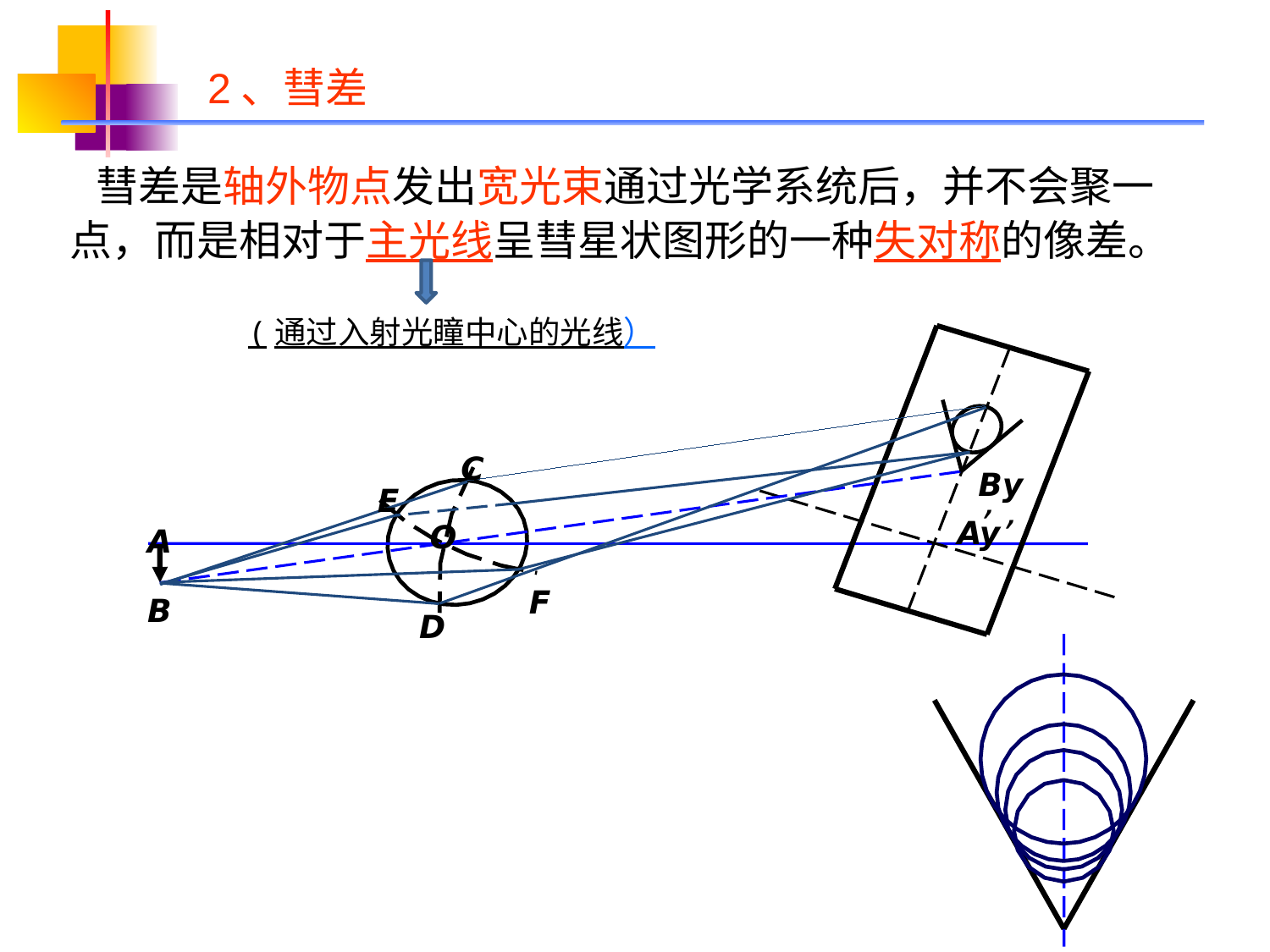

2、彗差
# 彗差是轴外物点发出宽光束通过光学系统后，并不会聚一点，而是相对于主光线呈彗星状图形的一种失对称的像差。

(通过入射光瞳中心的光线）

C

By’

E

Ay’
O

A

F

B

D